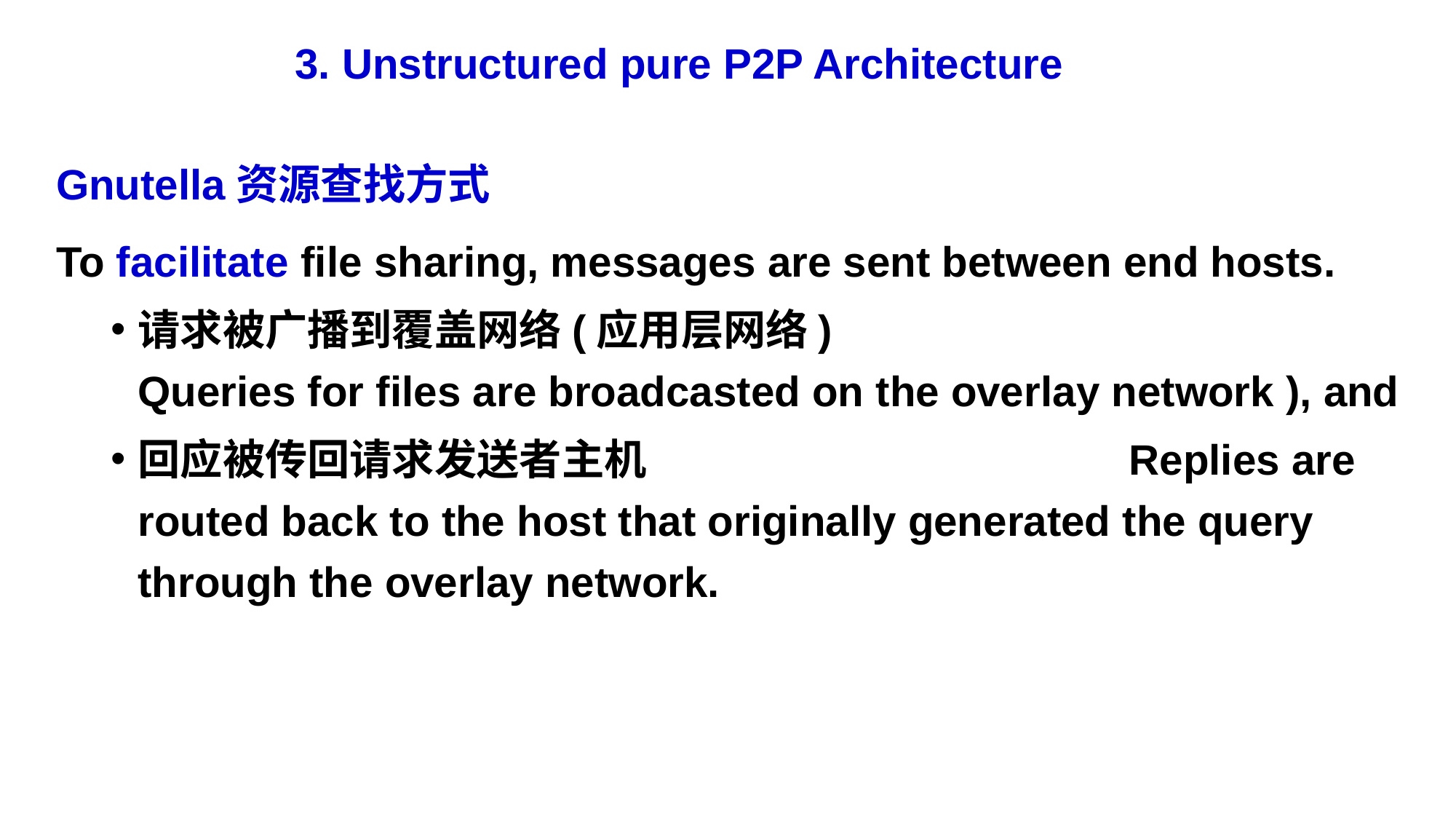

3. Unstructured pure P2P Architecture
Gnutella资源查找方式
To facilitate file sharing, messages are sent between end hosts.
请求被广播到覆盖网络(应用层网络)                                    Queries for files are broadcasted on the overlay network ), and
回应被传回请求发送者主机                                                 Replies are routed back to the host that originally generated the query through the overlay network.